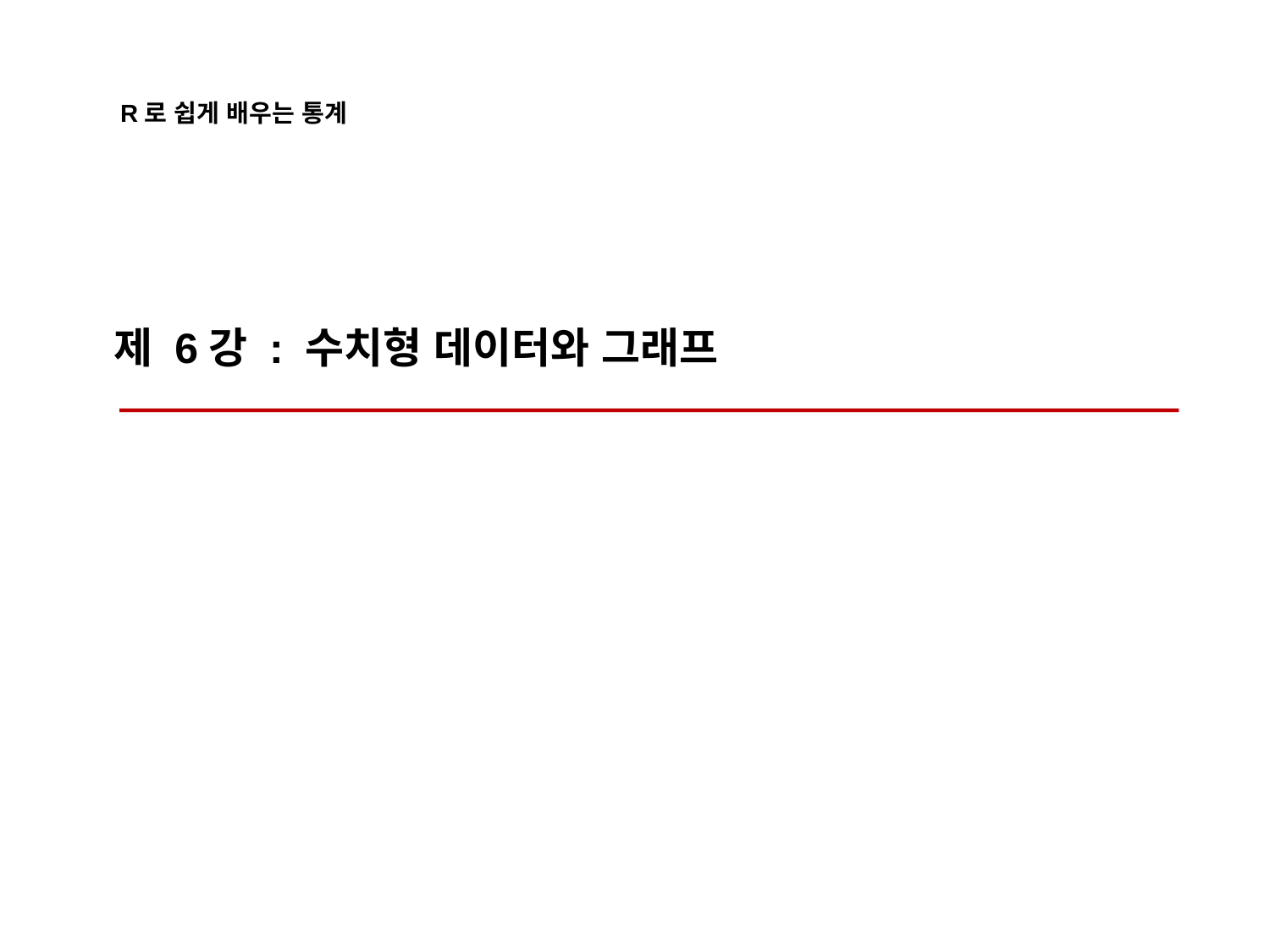

# 제 6강 : 수치형 데이터와 그래프